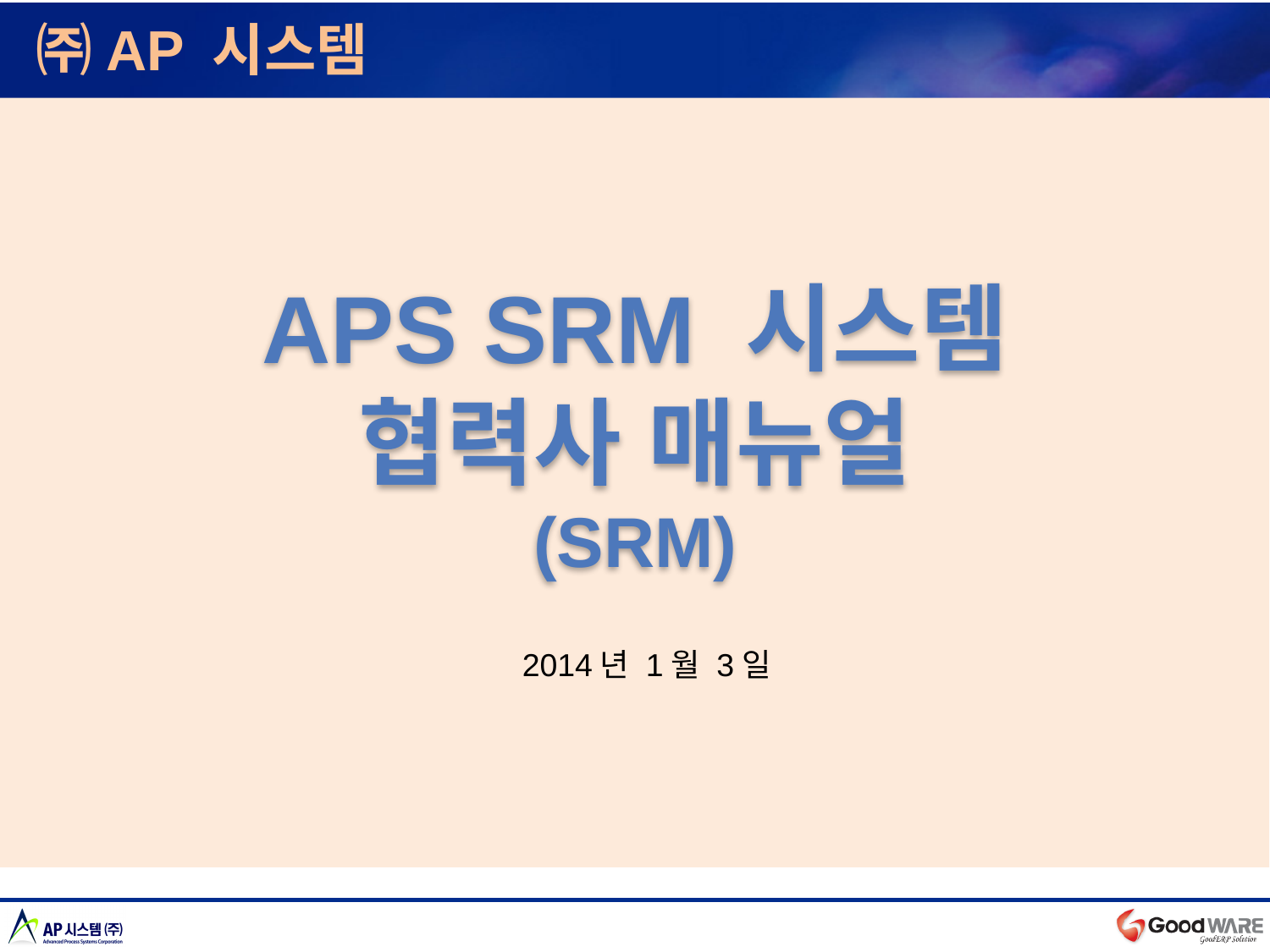

㈜AP 시스템

APS SRM 시스템
협력사 매뉴얼
(SRM)
2014년 1월 3일